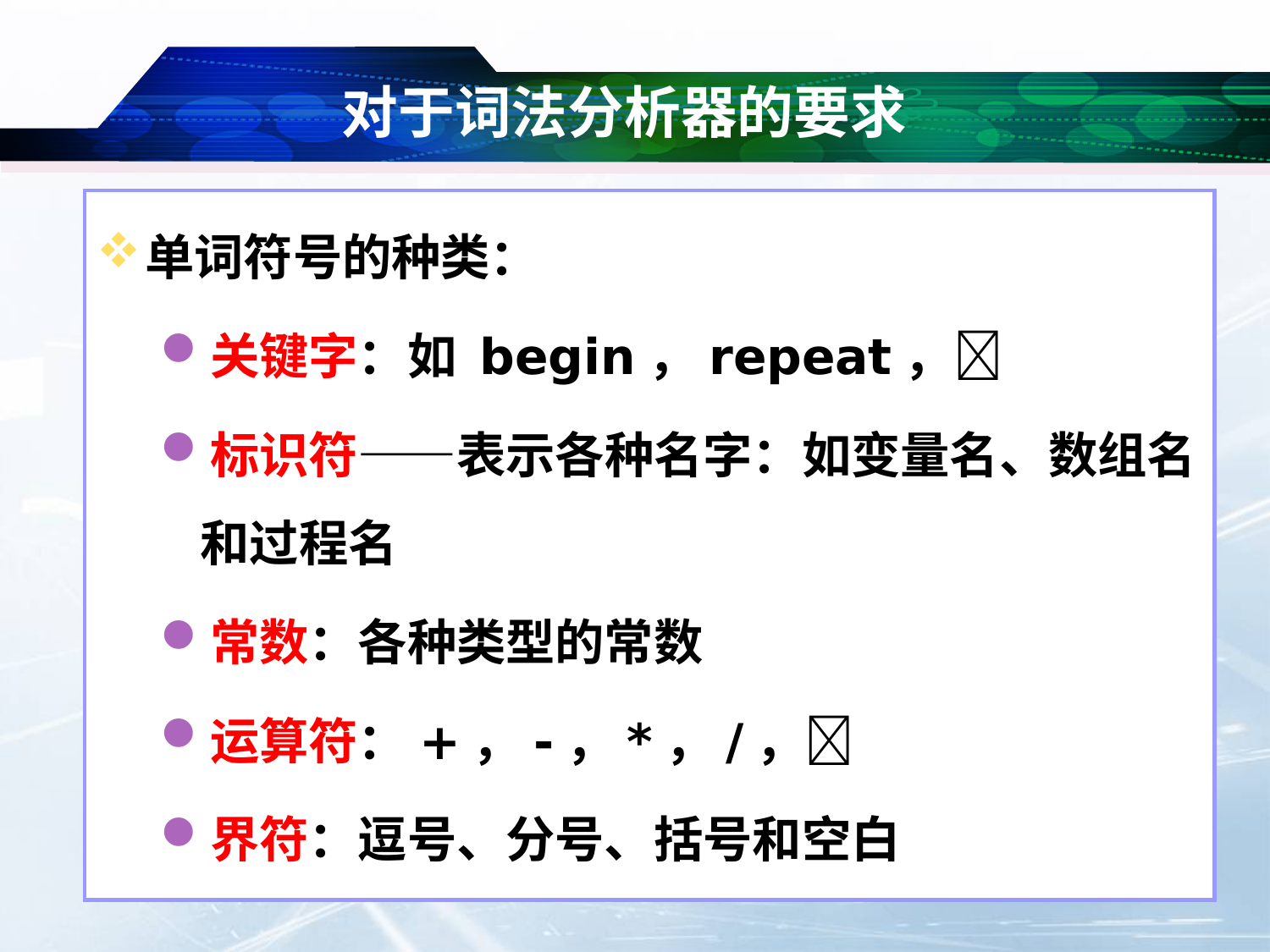

# 对于词法分析器的要求
单词符号的种类：
关键字：如 begin，repeat，…
标识符——表示各种名字：如变量名、数组名和过程名
常数：各种类型的常数
运算符：+，-，*，/，…
界符：逗号、分号、括号和空白